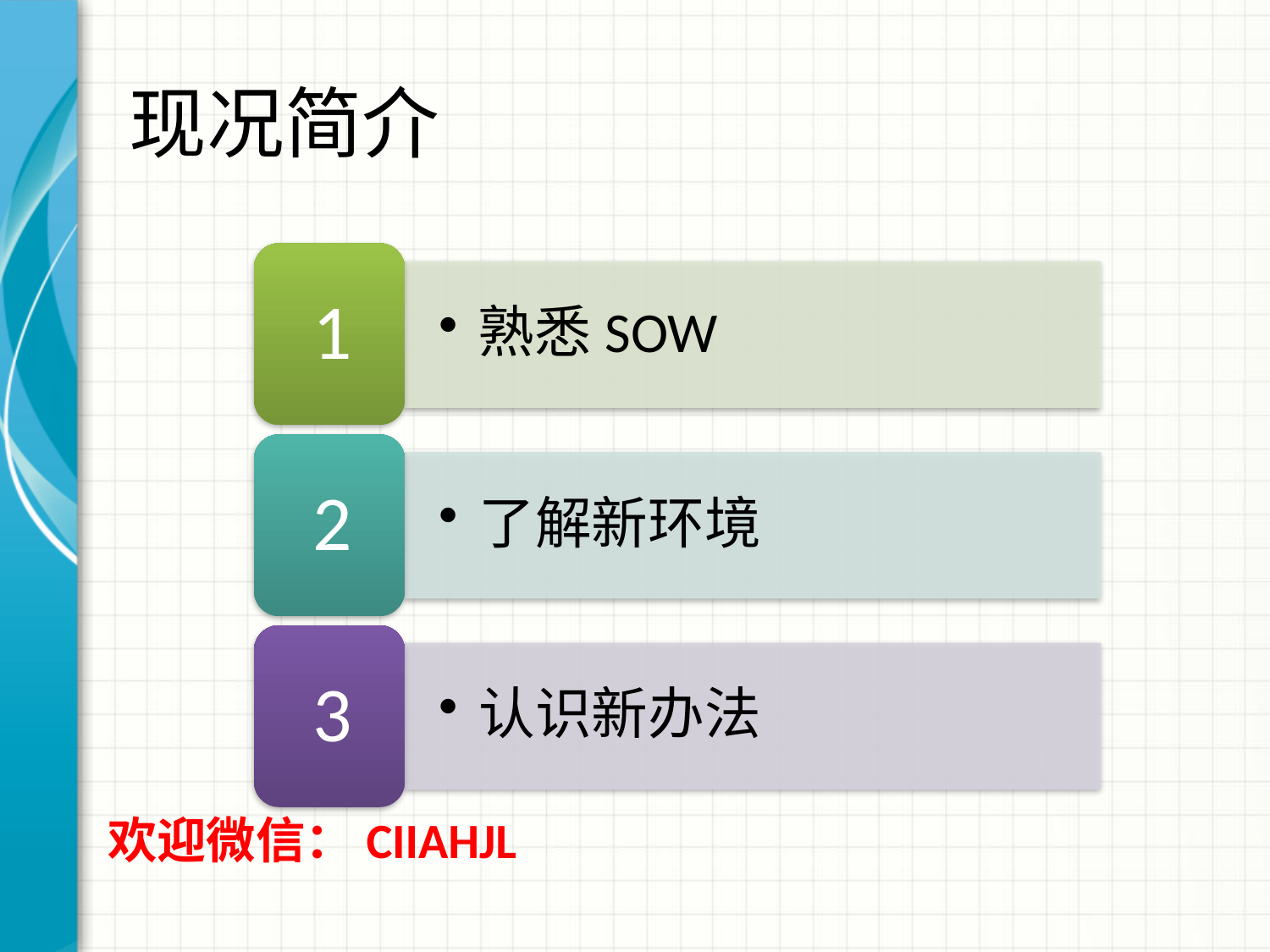

# 现况简介
熟悉SOW
1
了解新环境
2
认识新办法
3